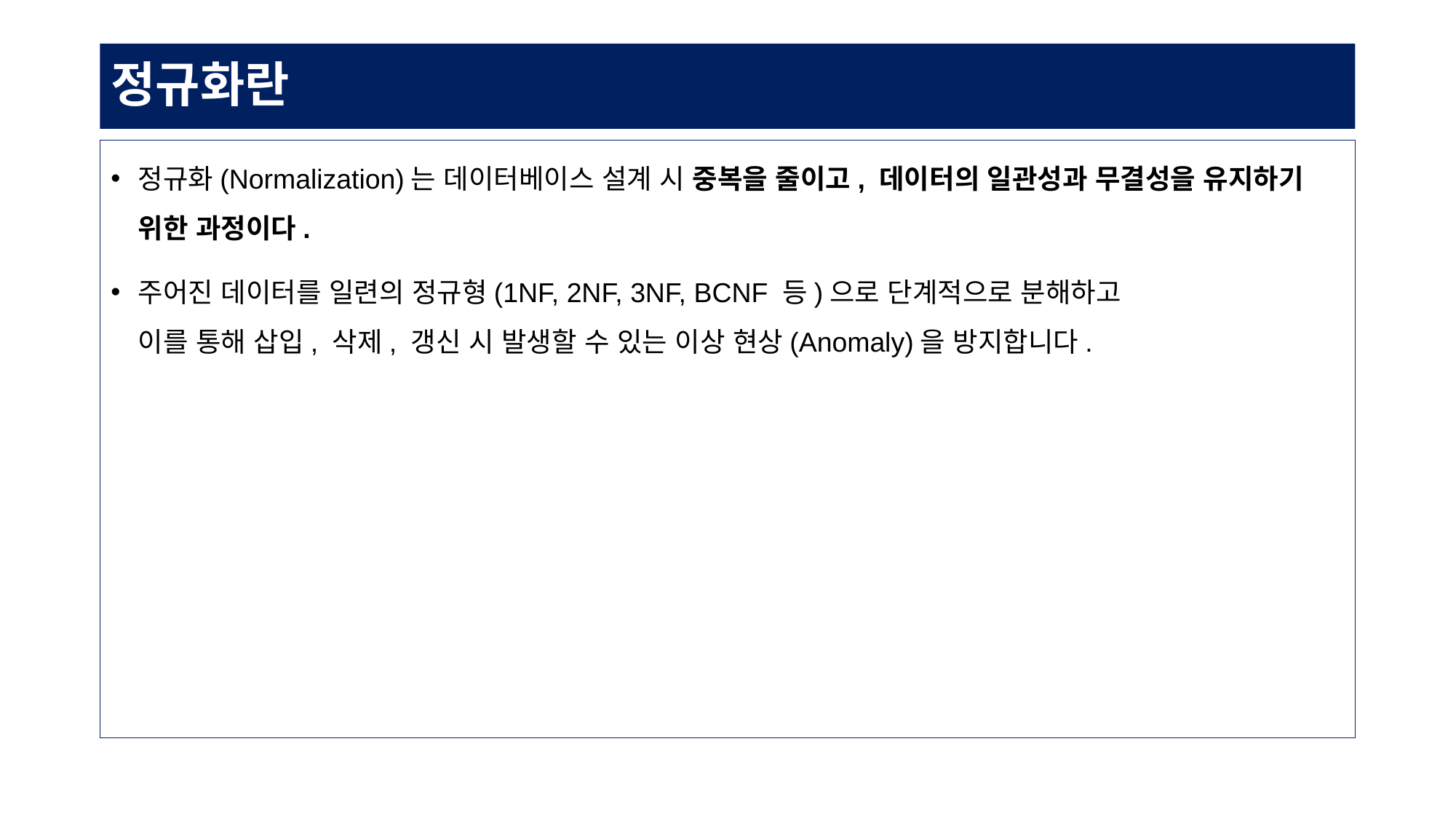

# 정규화란
정규화(Normalization)는 데이터베이스 설계 시 중복을 줄이고, 데이터의 일관성과 무결성을 유지하기 위한 과정이다.
주어진 데이터를 일련의 정규형(1NF, 2NF, 3NF, BCNF 등)으로 단계적으로 분해하고
이를 통해 삽입, 삭제, 갱신 시 발생할 수 있는 이상 현상(Anomaly)을 방지합니다.